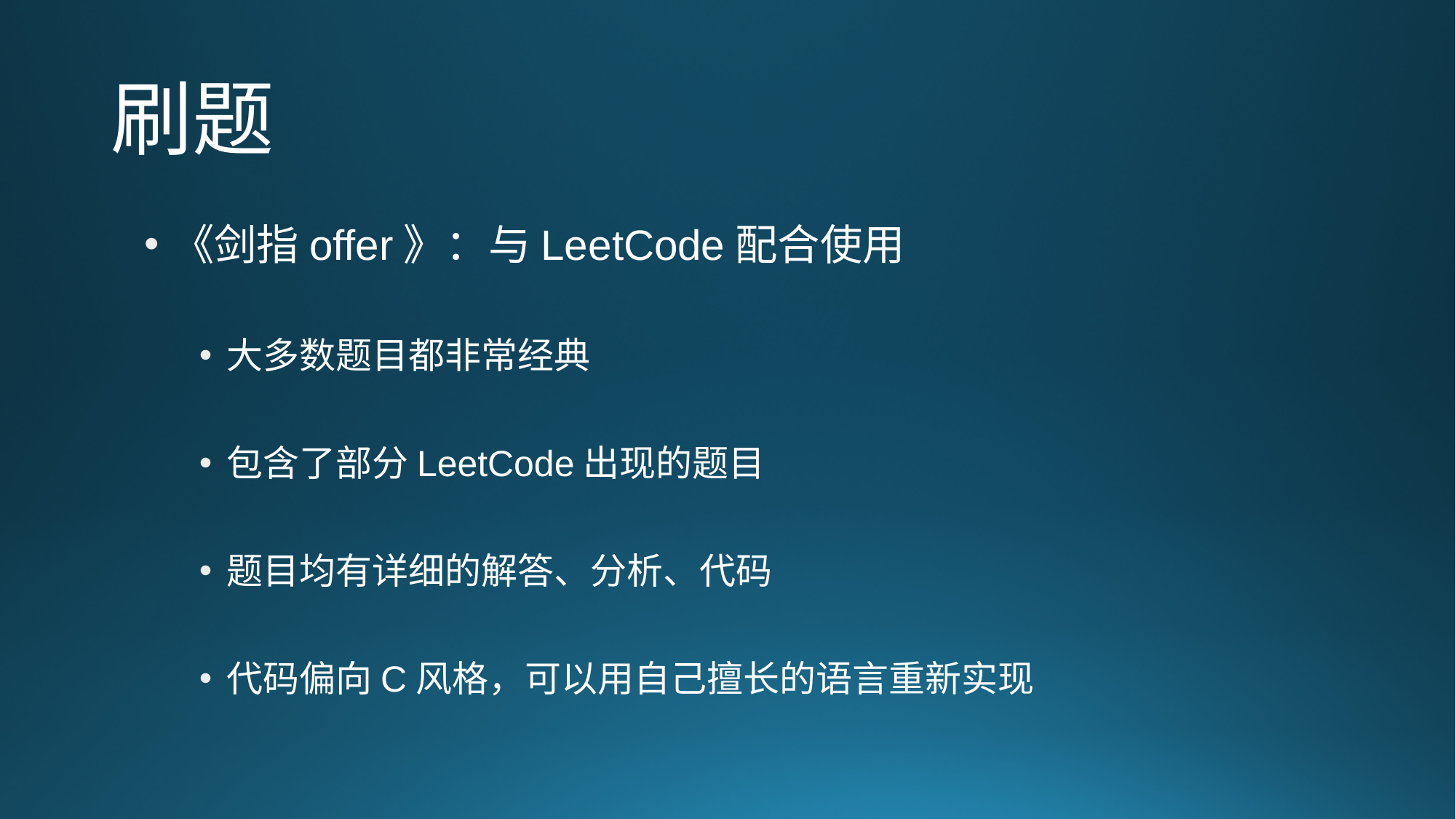

# 刷题
《剑指offer》：与LeetCode配合使用

大多数题目都非常经典

包含了部分LeetCode出现的题目

题目均有详细的解答、分析、代码

代码偏向C风格，可以用自己擅长的语言重新实现